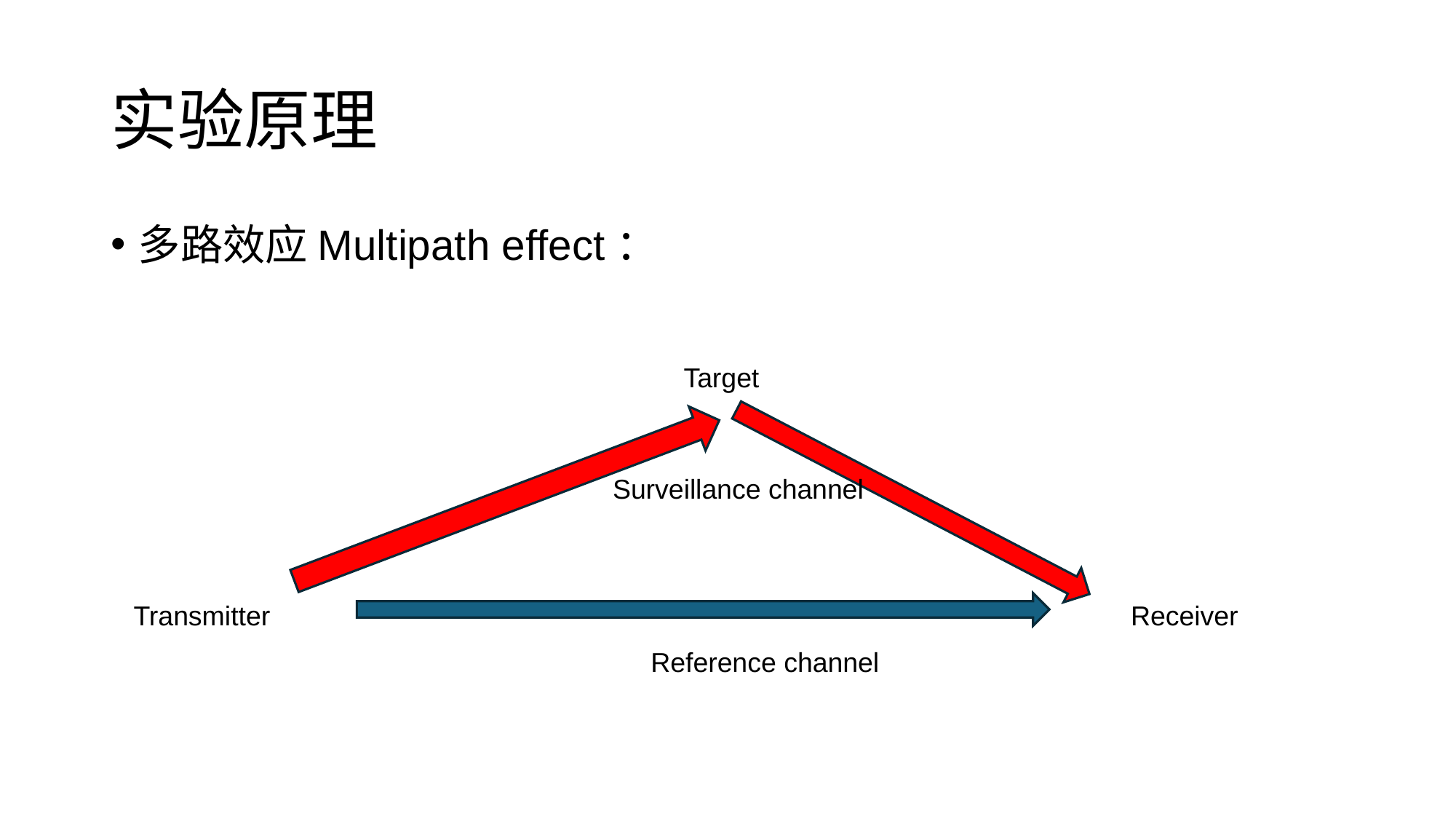

# 实验原理
多路效应Multipath effect：

Target
Surveillance channel
Transmitter
Receiver
Reference channel